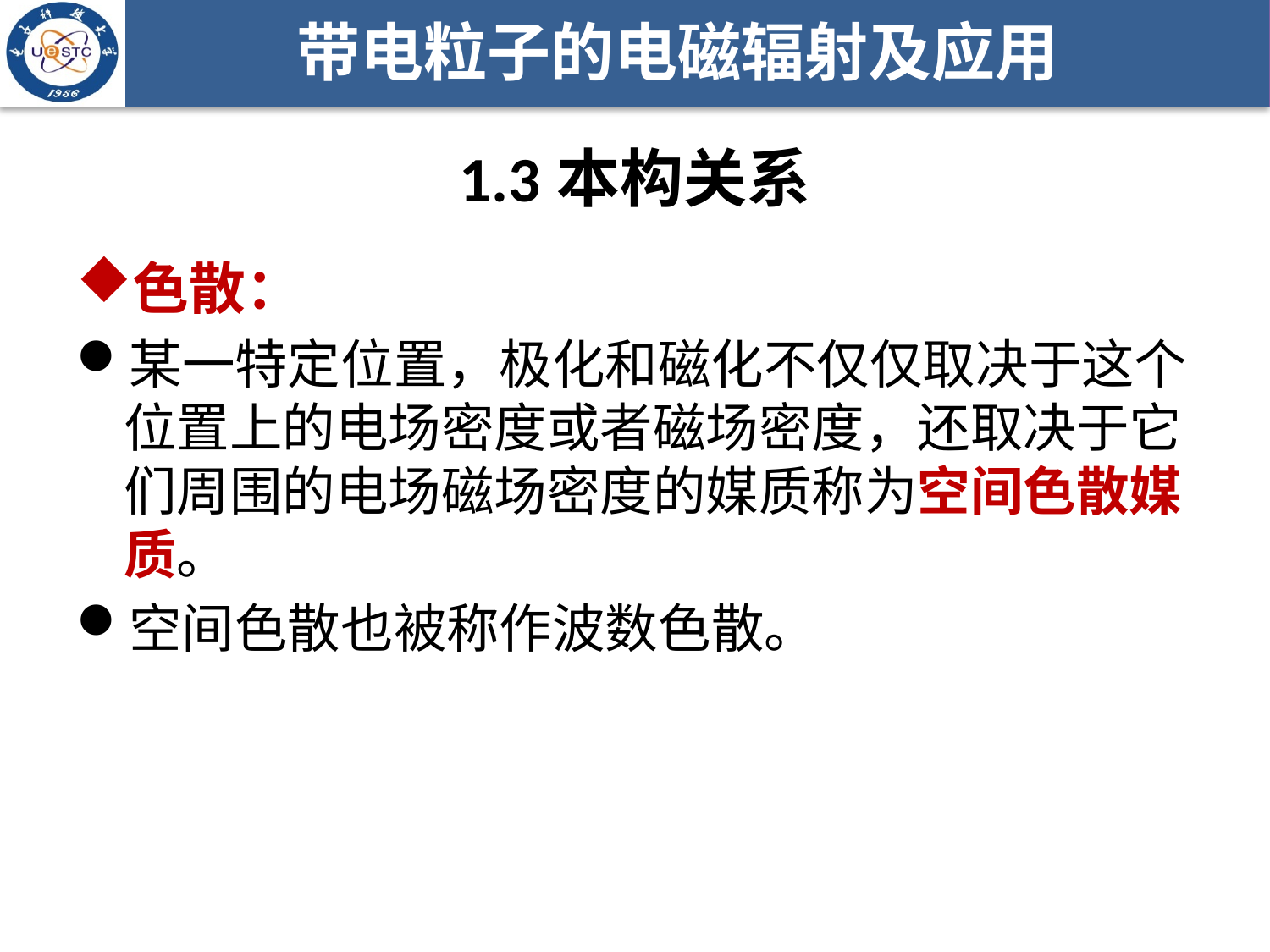

# 1.3本构关系
色散：
某一特定位置，极化和磁化不仅仅取决于这个位置上的电场密度或者磁场密度，还取决于它们周围的电场磁场密度的媒质称为空间色散媒质。
空间色散也被称作波数色散。